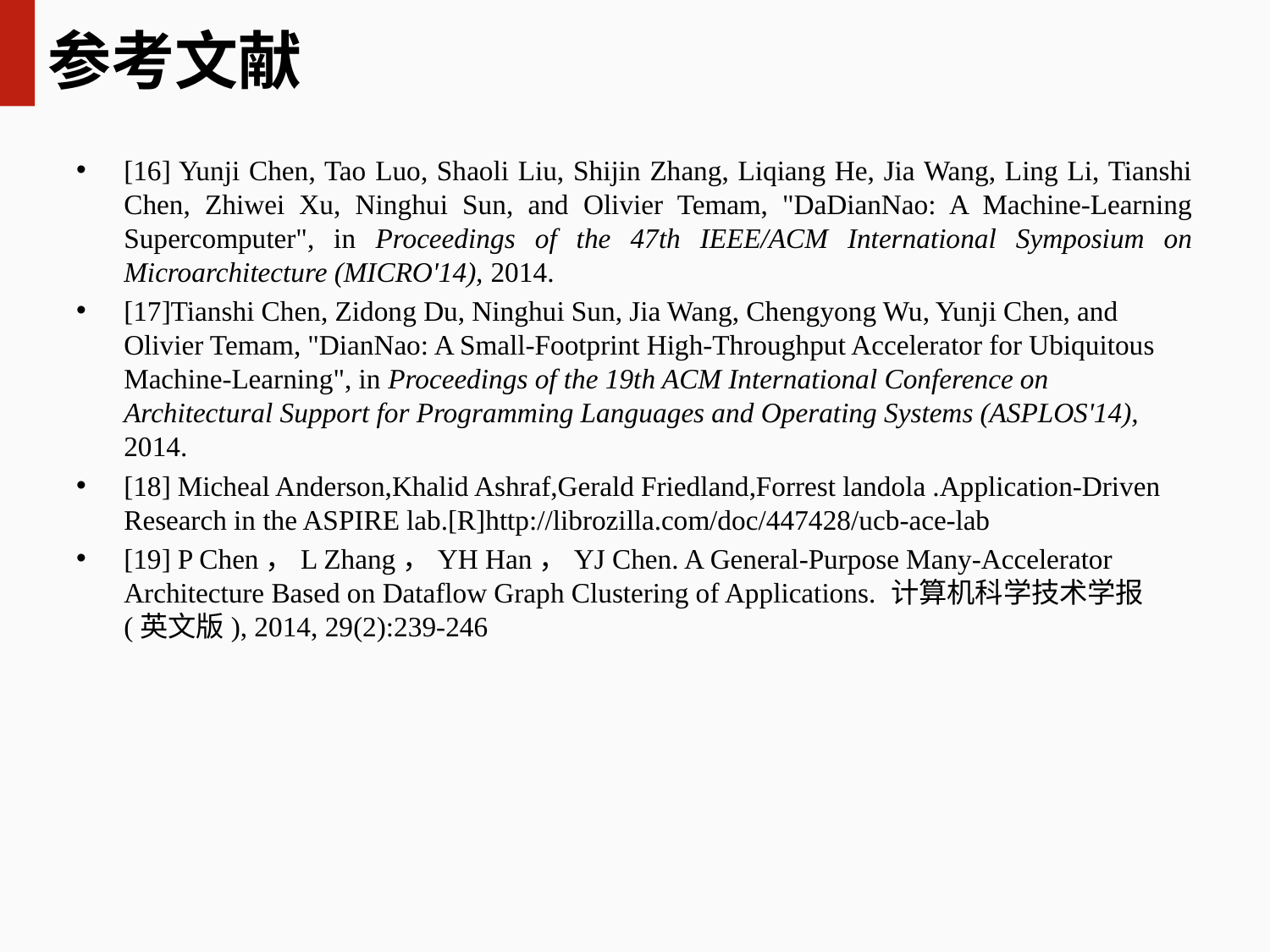

# 参考文献
[16] Yunji Chen, Tao Luo, Shaoli Liu, Shijin Zhang, Liqiang He, Jia Wang, Ling Li, Tianshi Chen, Zhiwei Xu, Ninghui Sun, and Olivier Temam, "DaDianNao: A Machine-Learning Supercomputer", in Proceedings of the 47th IEEE/ACM International Symposium on Microarchitecture (MICRO'14), 2014.
[17]Tianshi Chen, Zidong Du, Ninghui Sun, Jia Wang, Chengyong Wu, Yunji Chen, and Olivier Temam, "DianNao: A Small-Footprint High-Throughput Accelerator for Ubiquitous Machine-Learning", in Proceedings of the 19th ACM International Conference on Architectural Support for Programming Languages and Operating Systems (ASPLOS'14), 2014.
[18] Micheal Anderson,Khalid Ashraf,Gerald Friedland,Forrest landola .Application-Driven Research in the ASPIRE lab.[R]http://librozilla.com/doc/447428/ucb-ace-lab
[19] P Chen，L Zhang，YH Han，YJ Chen. A General-Purpose Many-Accelerator Architecture Based on Dataflow Graph Clustering of Applications. 计算机科学技术学报(英文版), 2014, 29(2):239-246